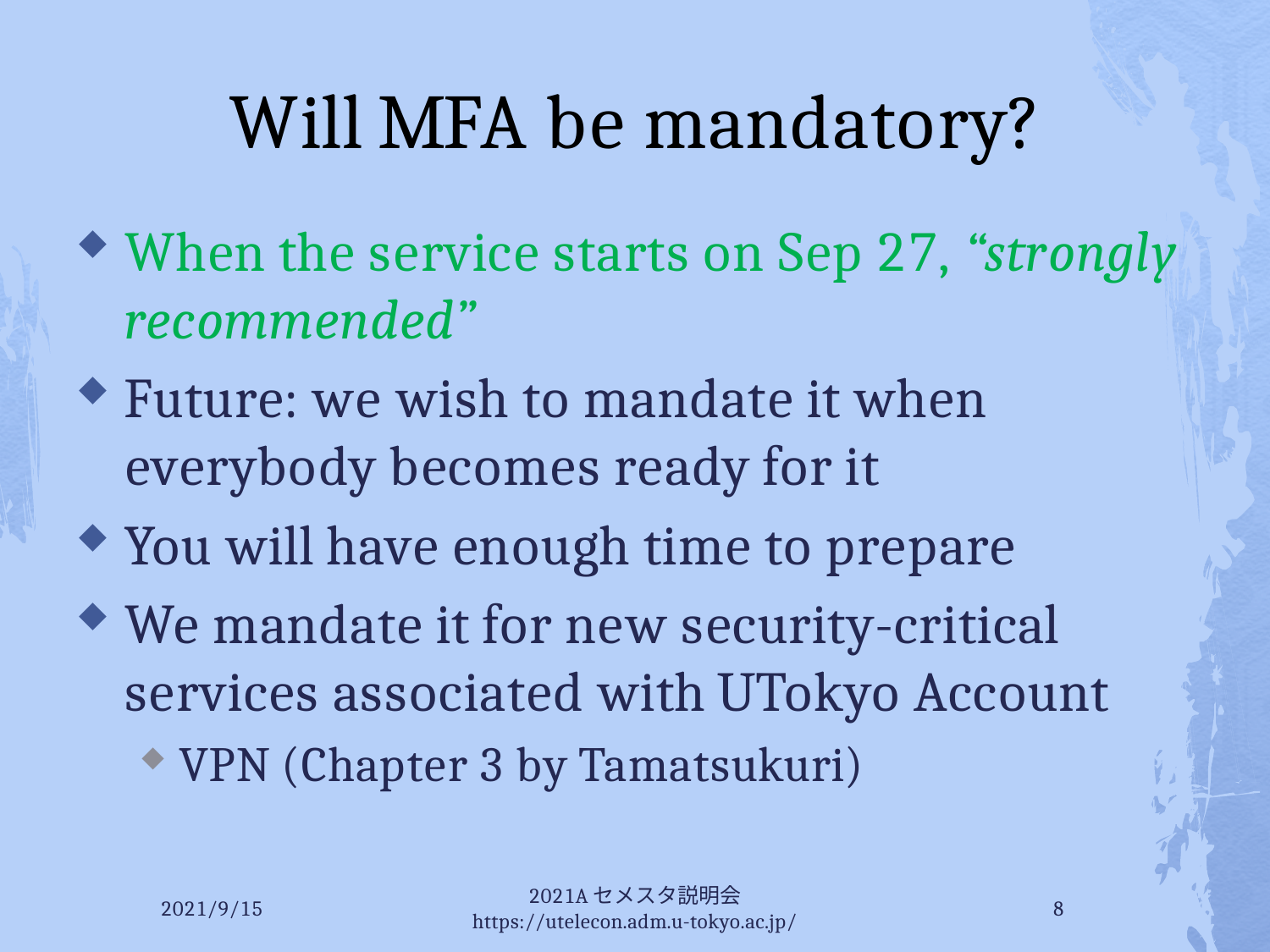

# Will MFA be mandatory?
When the service starts on Sep 27, “strongly recommended”
Future: we wish to mandate it when everybody becomes ready for it
You will have enough time to prepare
We mandate it for new security-critical services associated with UTokyo Account
VPN (Chapter 3 by Tamatsukuri)
2021/9/15
2021Aセメスタ説明会 https://utelecon.adm.u-tokyo.ac.jp/
8